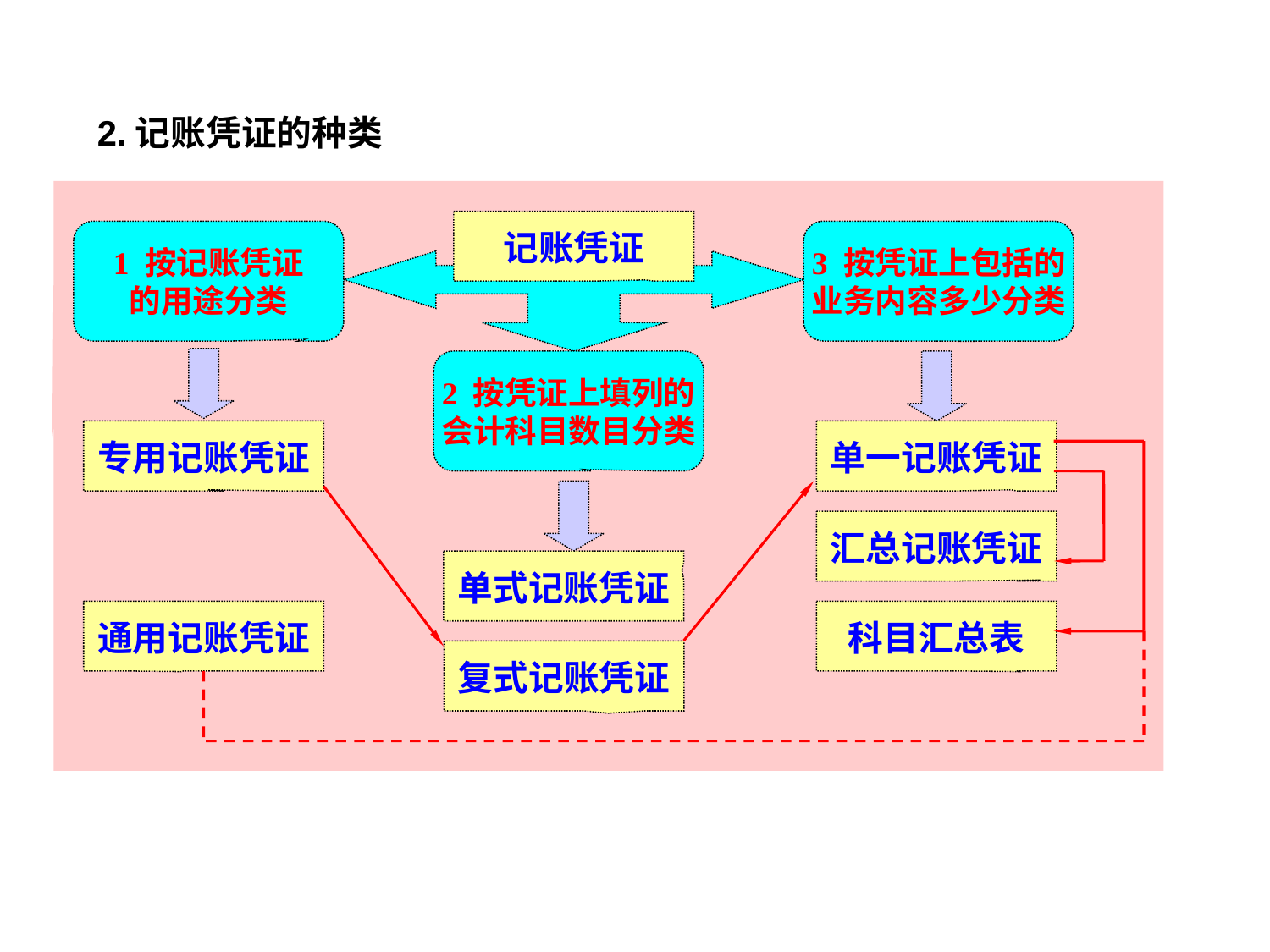

2.记账凭证的种类

记账凭证
1 按记账凭证
的用途分类
3 按凭证上包括的
业务内容多少分类
2 按凭证上填列的
会计科目数目分类

专用记账凭证
单一记账凭证

汇总记账凭证
单式记账凭证

通用记账凭证
科目汇总表

复式记账凭证